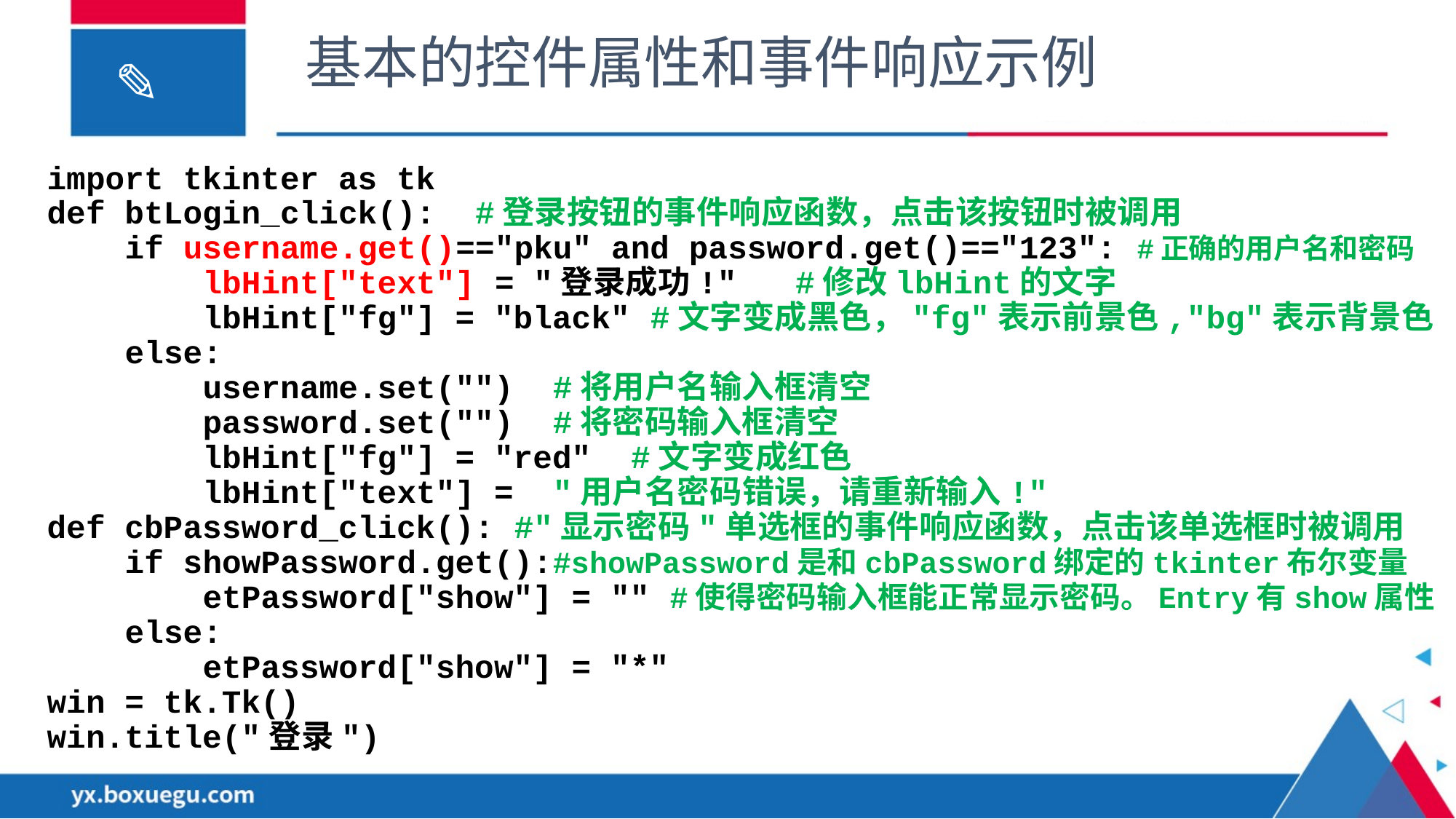

基本的控件属性和事件响应示例
import tkinter as tk
def btLogin_click():  #登录按钮的事件响应函数，点击该按钮时被调用
    if username.get()=="pku" and password.get()=="123": #正确的用户名和密码
        lbHint["text"] = "登录成功!"   #修改lbHint的文字
        lbHint["fg"] = "black" #文字变成黑色，"fg"表示前景色,"bg"表示背景色
    else:
        username.set("")  #将用户名输入框清空
        password.set("")  #将密码输入框清空
        lbHint["fg"] = "red"  #文字变成红色
        lbHint["text"] =  "用户名密码错误，请重新输入!"
def cbPassword_click(): #"显示密码"单选框的事件响应函数，点击该单选框时被调用
    if showPassword.get():#showPassword是和cbPassword绑定的tkinter布尔变量
        etPassword["show"] = "" #使得密码输入框能正常显示密码。Entry有show属性
    else:
        etPassword["show"] = "*"
win = tk.Tk()
win.title("登录")